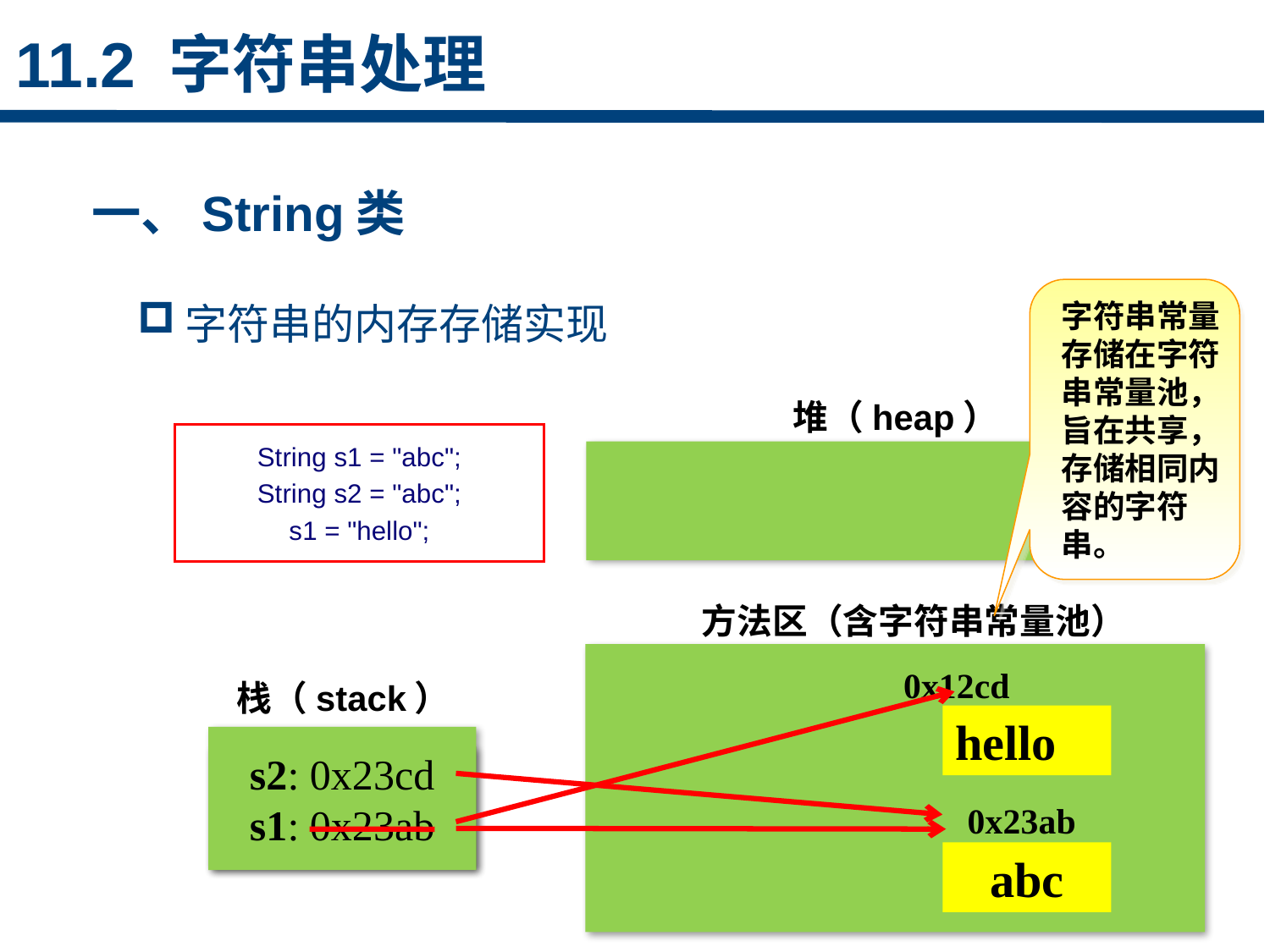

11.2 字符串处理
一、String类
字符串的内存存储实现
点击添加文本
字符串常量存储在字符串常量池，旨在共享，存储相同内容的字符串。
堆（heap）
点击添加文本
String s1 = "abc";
String s2 = "abc";
s1 = "hello";

点击添加文本
方法区（含字符串常量池）

0x12cd
栈（stack）

hello
s2: 0x23cd
s1: 0x23ab

点击添加文本
0x23ab

abc